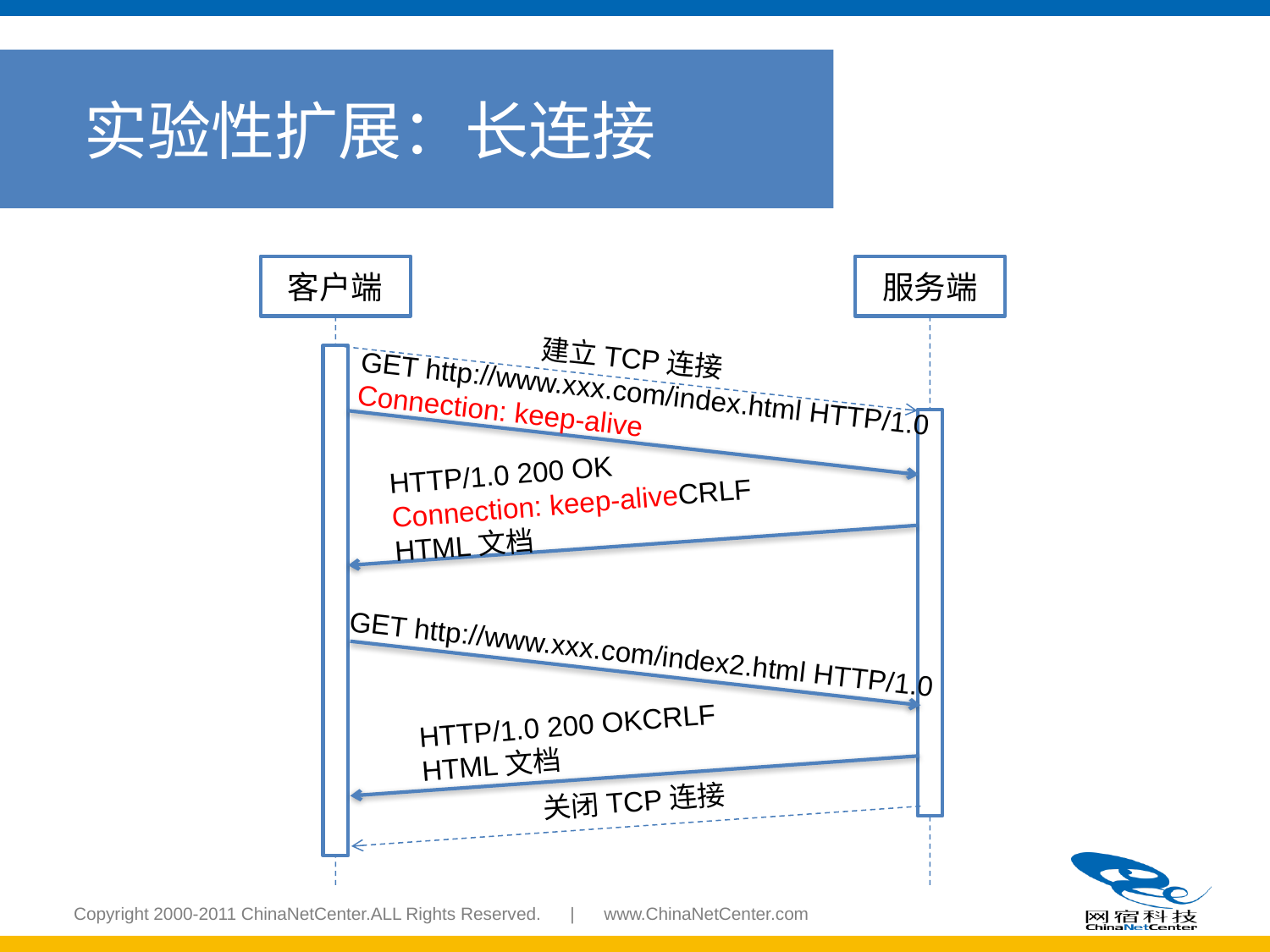

实验性扩展：长连接
客户端
服务端
建立TCP连接

GET http://www.xxx.com/index.html HTTP/1.0
Connection: keep-alive

HTTP/1.0 200 OK
Connection: keep-aliveCRLF
HTML文档
GET http://www.xxx.com/index2.html HTTP/1.0
HTTP/1.0 200 OKCRLF
HTML文档
关闭TCP连接